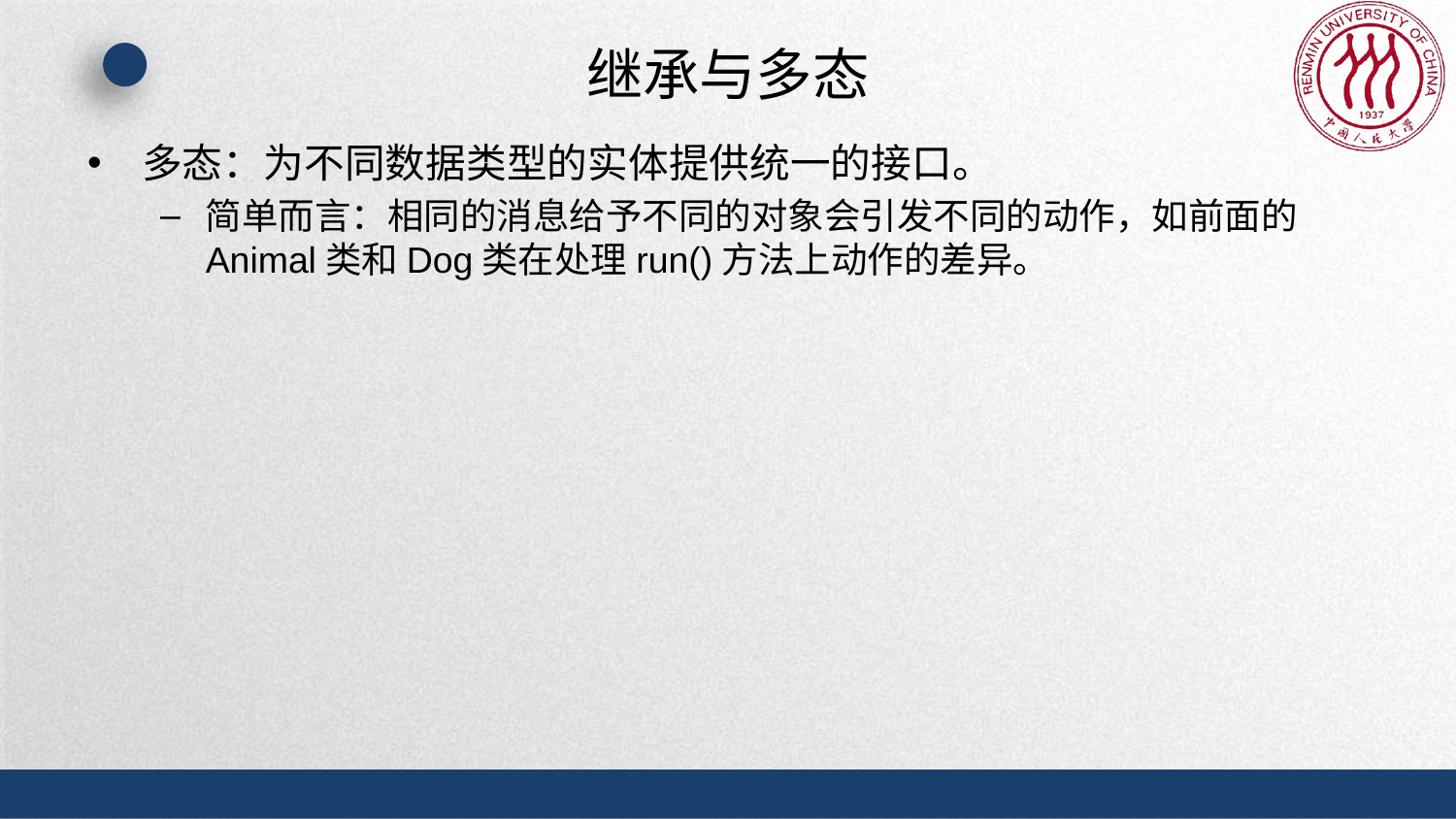

# 继承与多态
多态：为不同数据类型的实体提供统一的接口。
简单而言：相同的消息给予不同的对象会引发不同的动作，如前面的Animal类和Dog类在处理run()方法上动作的差异。